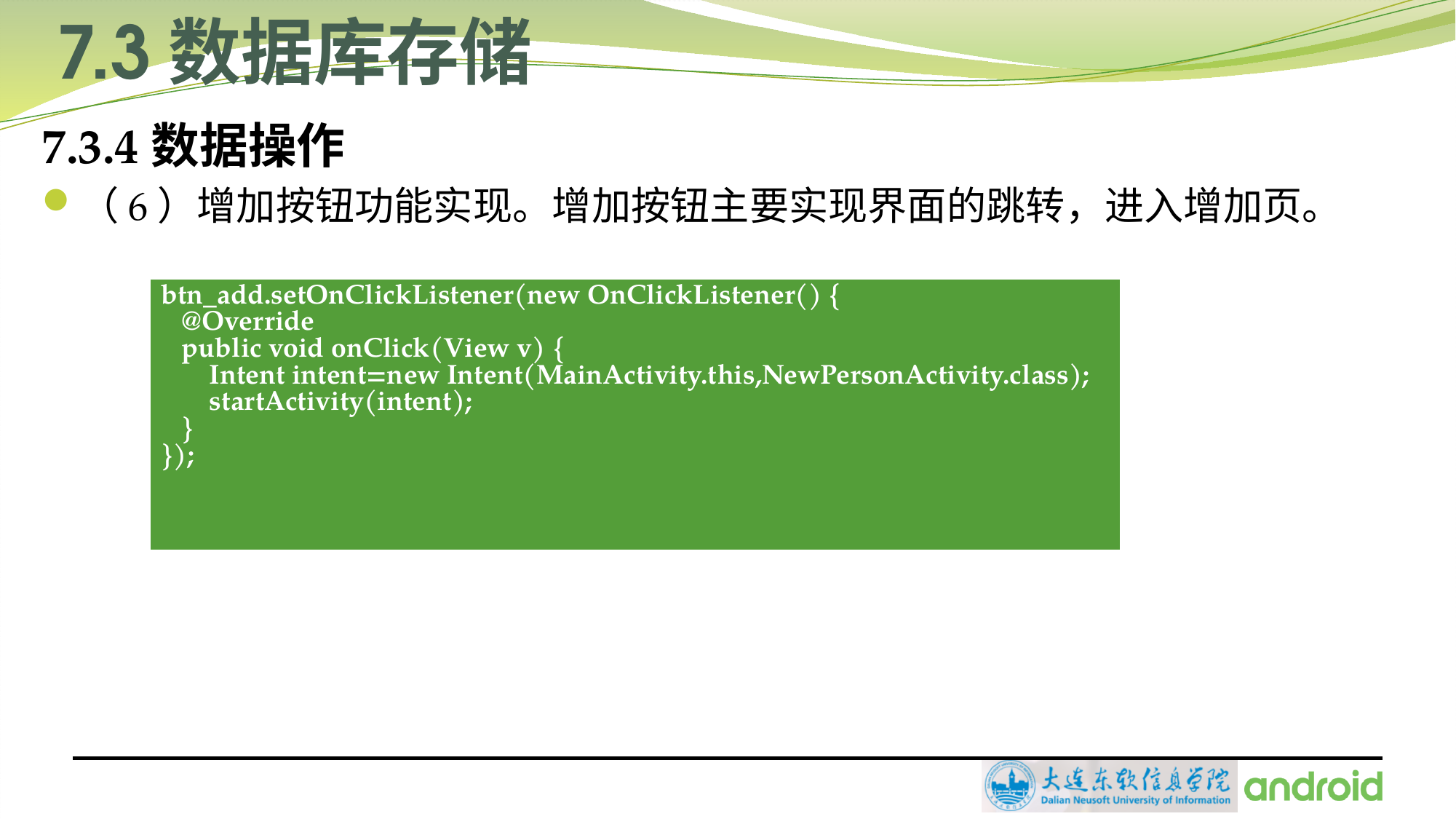

# 7.3数据库存储
7.3.4数据操作
（6）增加按钮功能实现。增加按钮主要实现界面的跳转，进入增加页。

| btn\_add.setOnClickListener(new OnClickListener() { @Override public void onClick(View v) { Intent intent=new Intent(MainActivity.this,NewPersonActivity.class); startActivity(intent); } }); |
| --- |